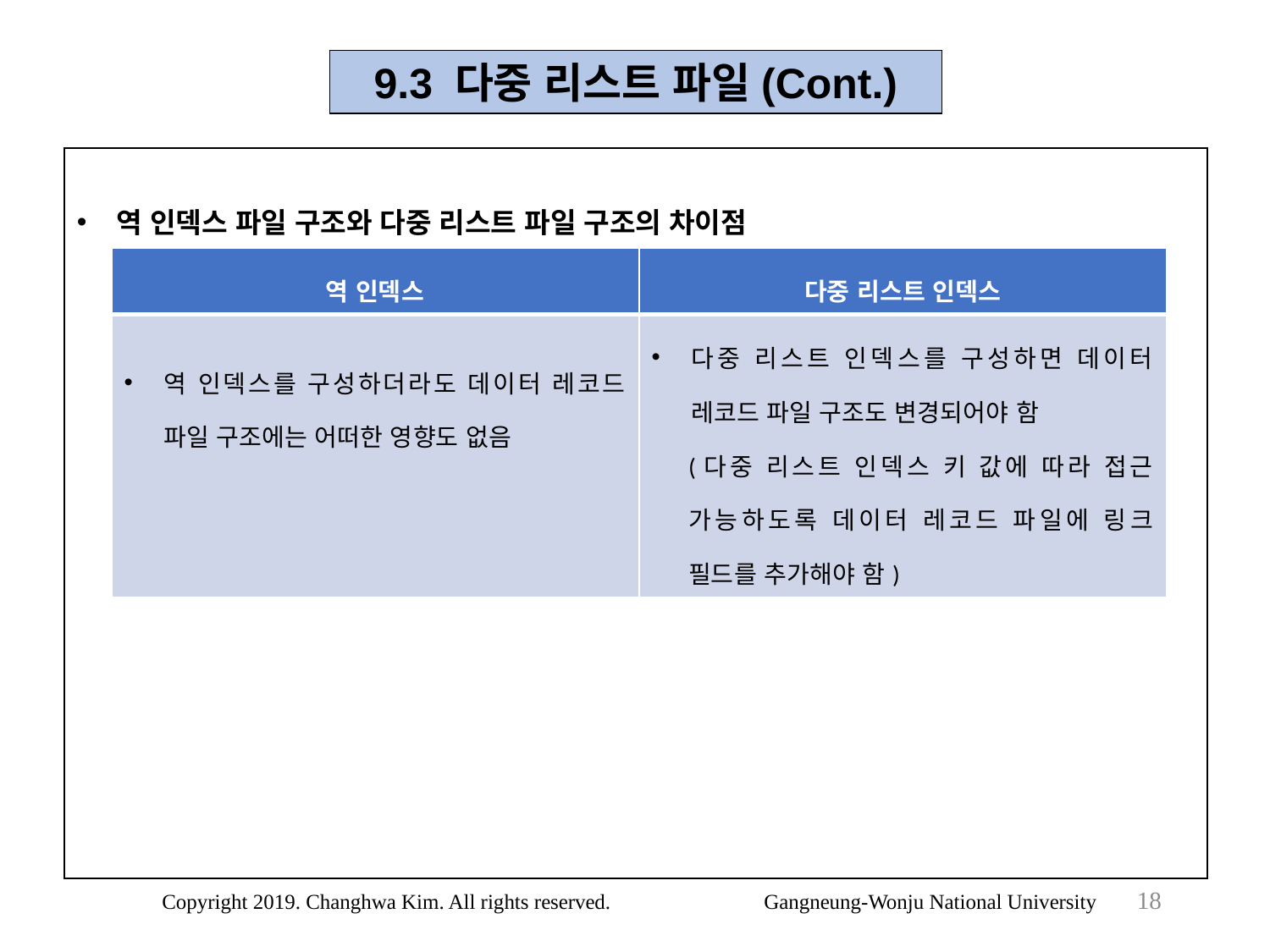

9.3 다중 리스트 파일(Cont.)

역 인덱스 파일 구조와 다중 리스트 파일 구조의 차이점

| 역 인덱스 | 다중 리스트 인덱스 |
| --- | --- |
| 역 인덱스를 구성하더라도 데이터 레코드 파일 구조에는 어떠한 영향도 없음 | 다중 리스트 인덱스를 구성하면 데이터 레코드 파일 구조도 변경되어야 함 (다중 리스트 인덱스 키 값에 따라 접근 가능하도록 데이터 레코드 파일에 링크 필드를 추가해야 함) |
18
Copyright 2019. Changhwa Kim. All rights reserved.                             Gangneung-Wonju National University